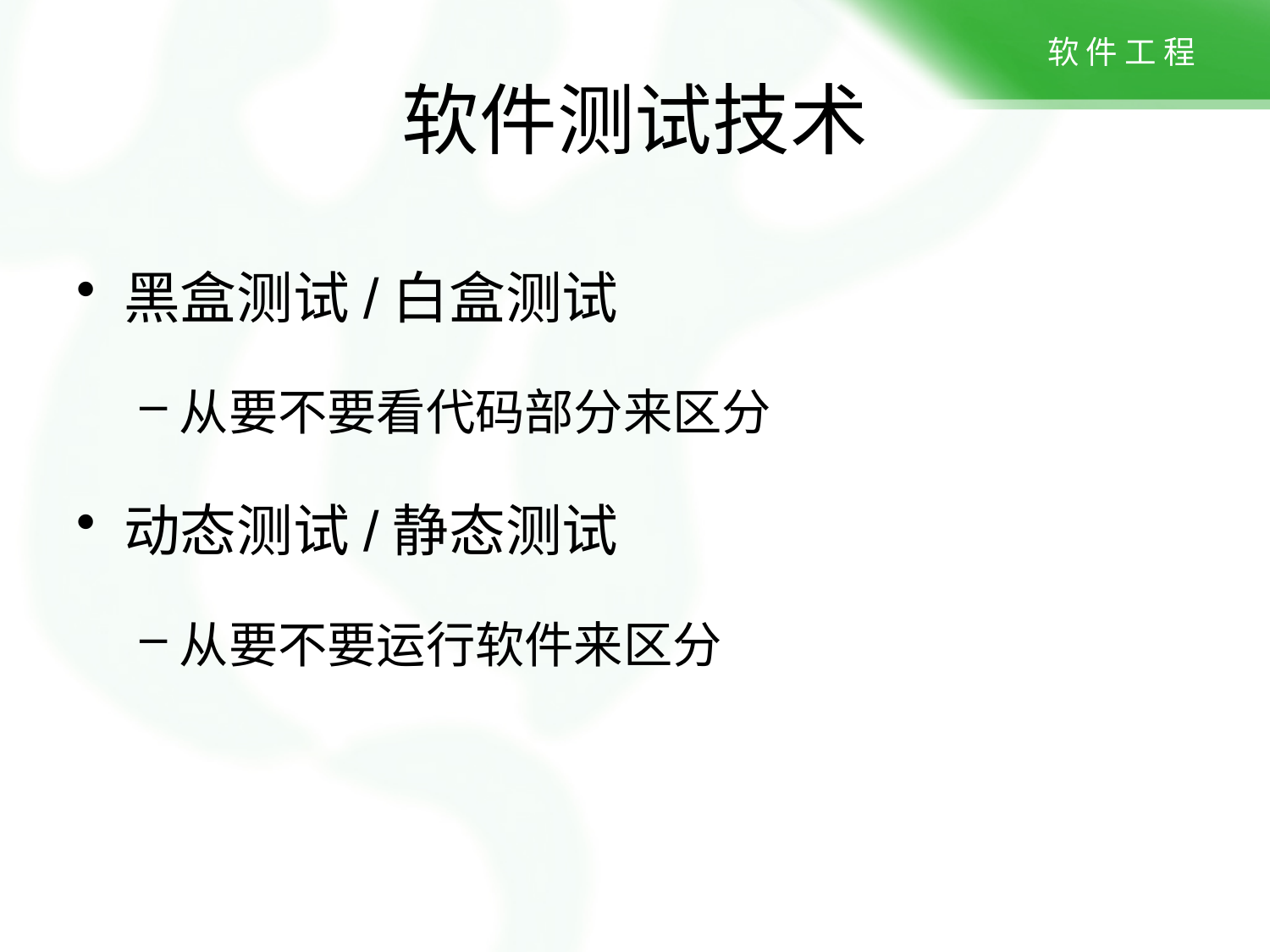

软件测试技术
黑盒测试/白盒测试
从要不要看代码部分来区分
动态测试/静态测试
从要不要运行软件来区分